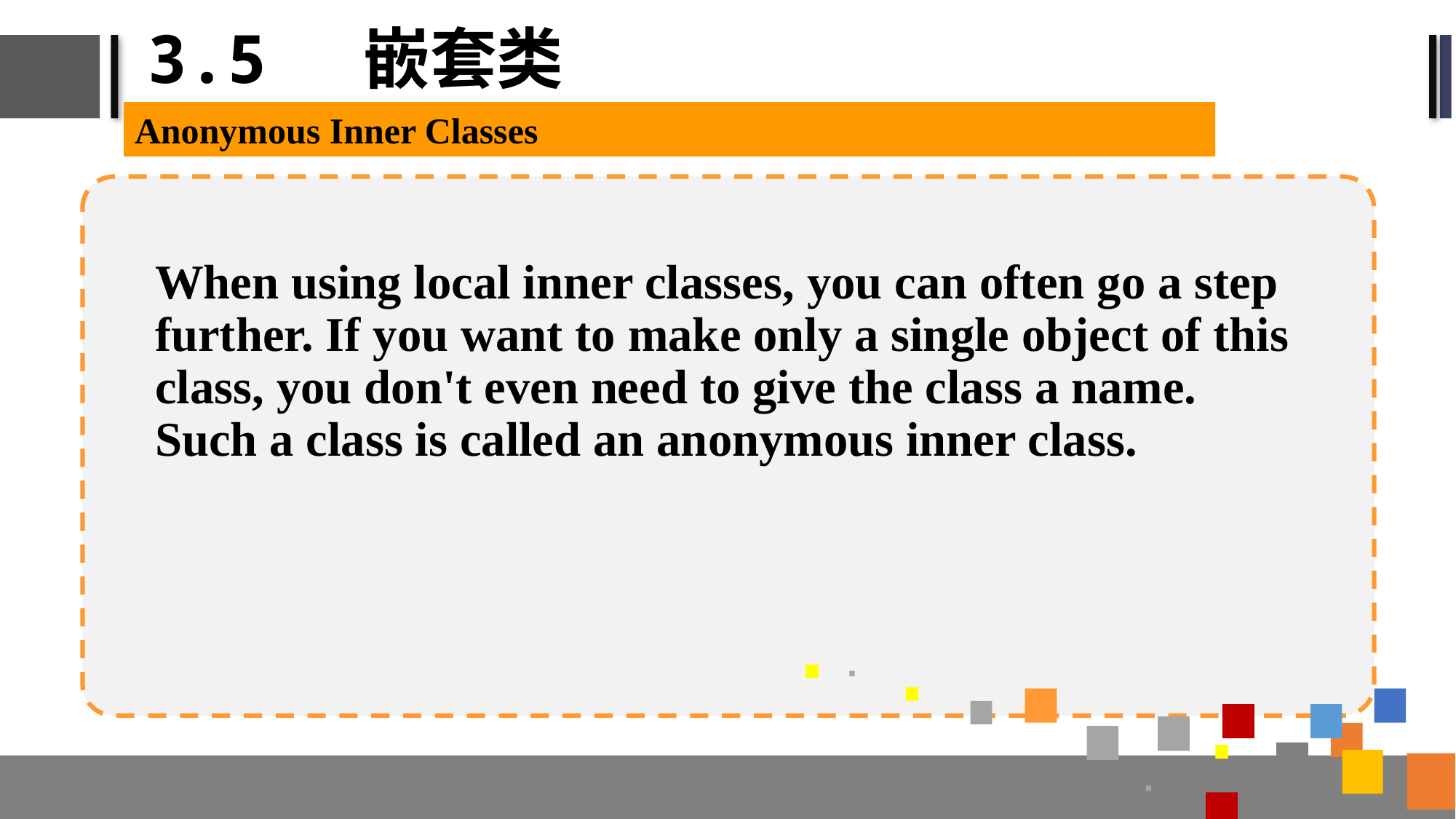

# 3.5  嵌套类
Anonymous Inner Classes

When using local inner classes, you can often go a step further. If you want to make only a single object of this class, you don't even need to give the class a name. Such a class is called an anonymous inner class.